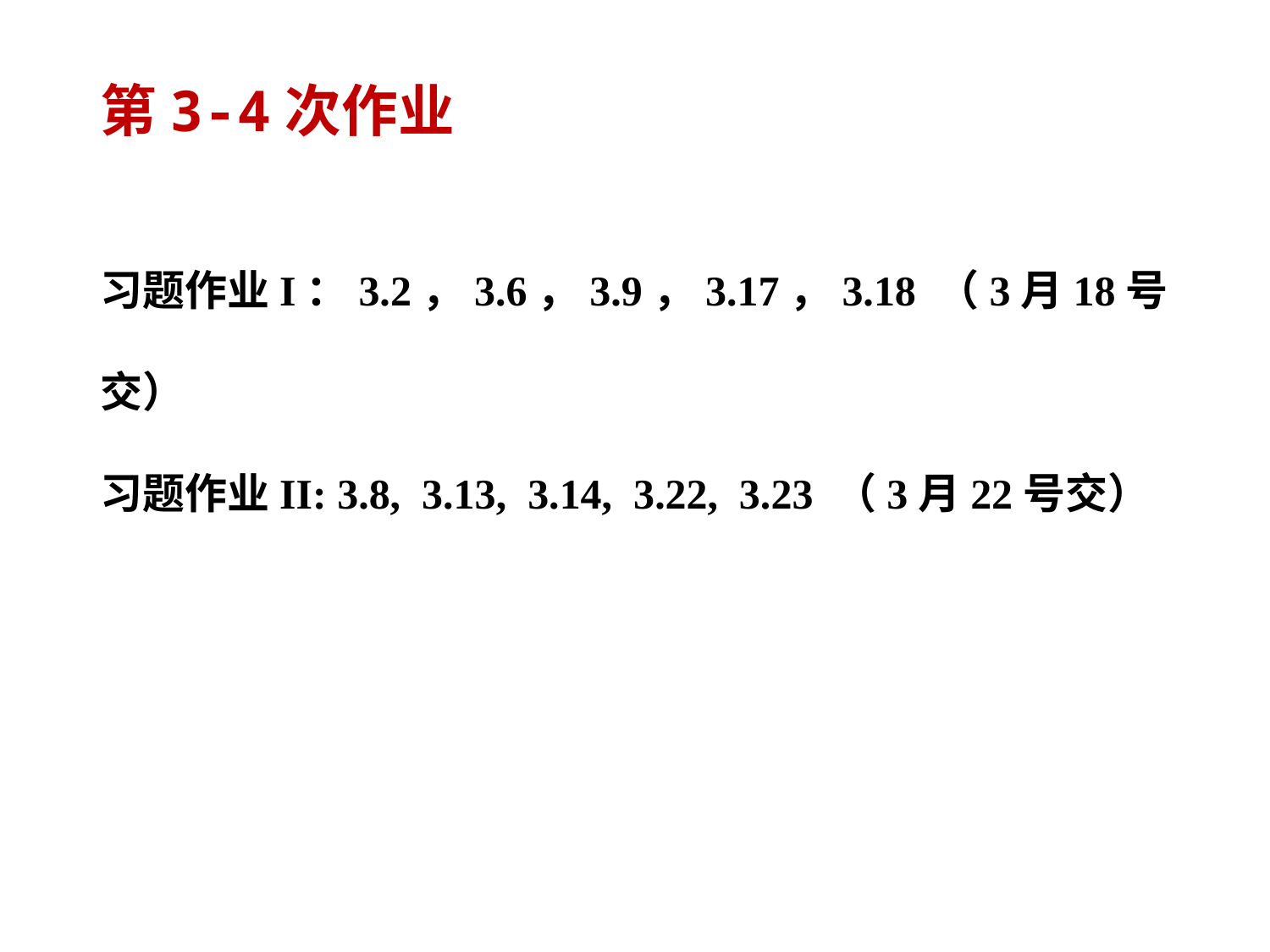

# 第3-4次作业
习题作业I：3.2，3.6，3.9，3.17，3.18 （3月18号交）
习题作业II: 3.8,  3.13,  3.14,  3.22,  3.23 （3月22号交）

70